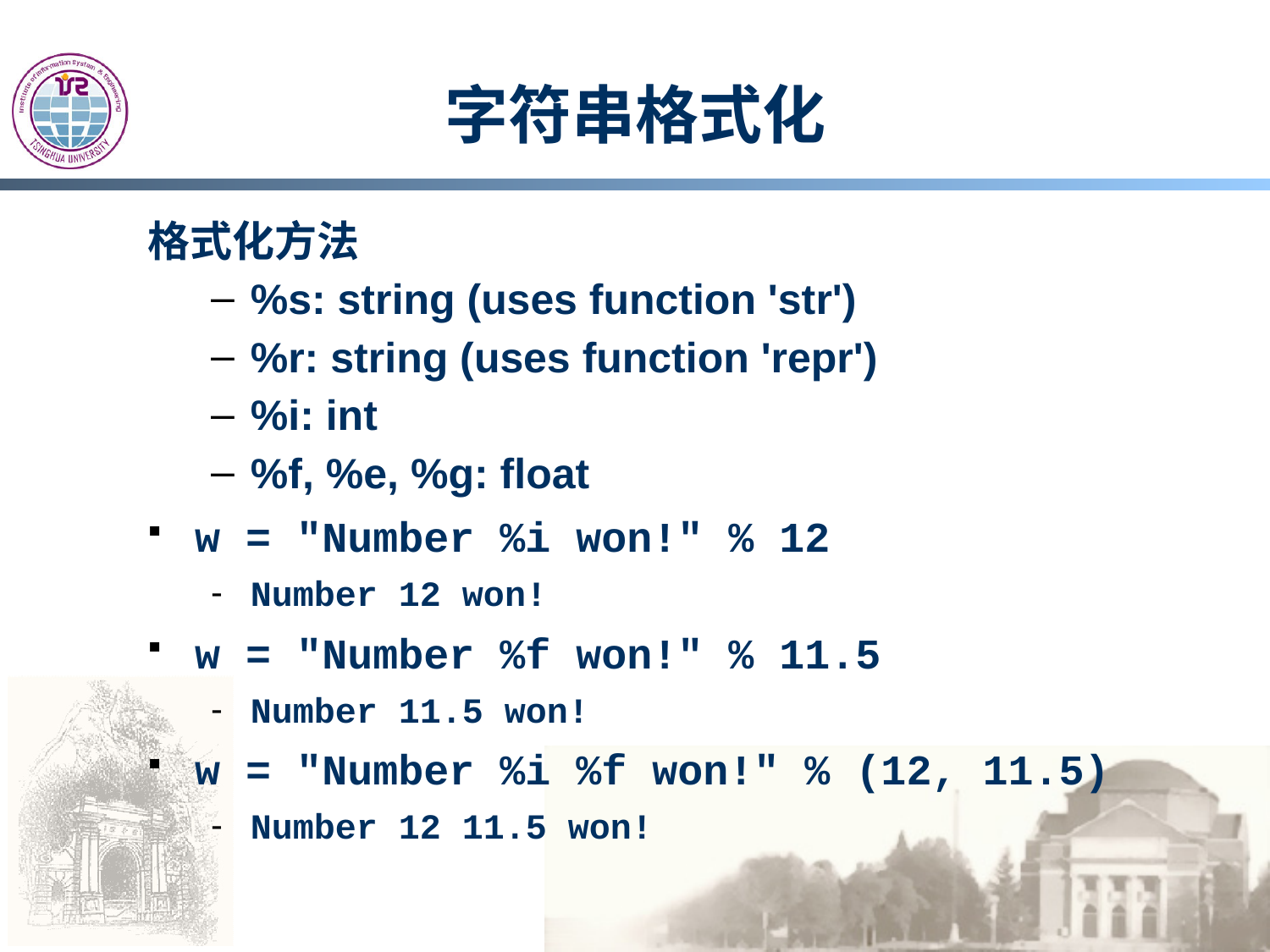

# 字符串格式化
格式化方法
%s: string (uses function 'str')
%r: string (uses function 'repr')
%i: int
%f, %e, %g: float
w = "Number %i won!" % 12
Number 12 won!
w = "Number %f won!" % 11.5
Number 11.5 won!
w = "Number %i %f won!" % (12, 11.5)
Number 12 11.5 won!